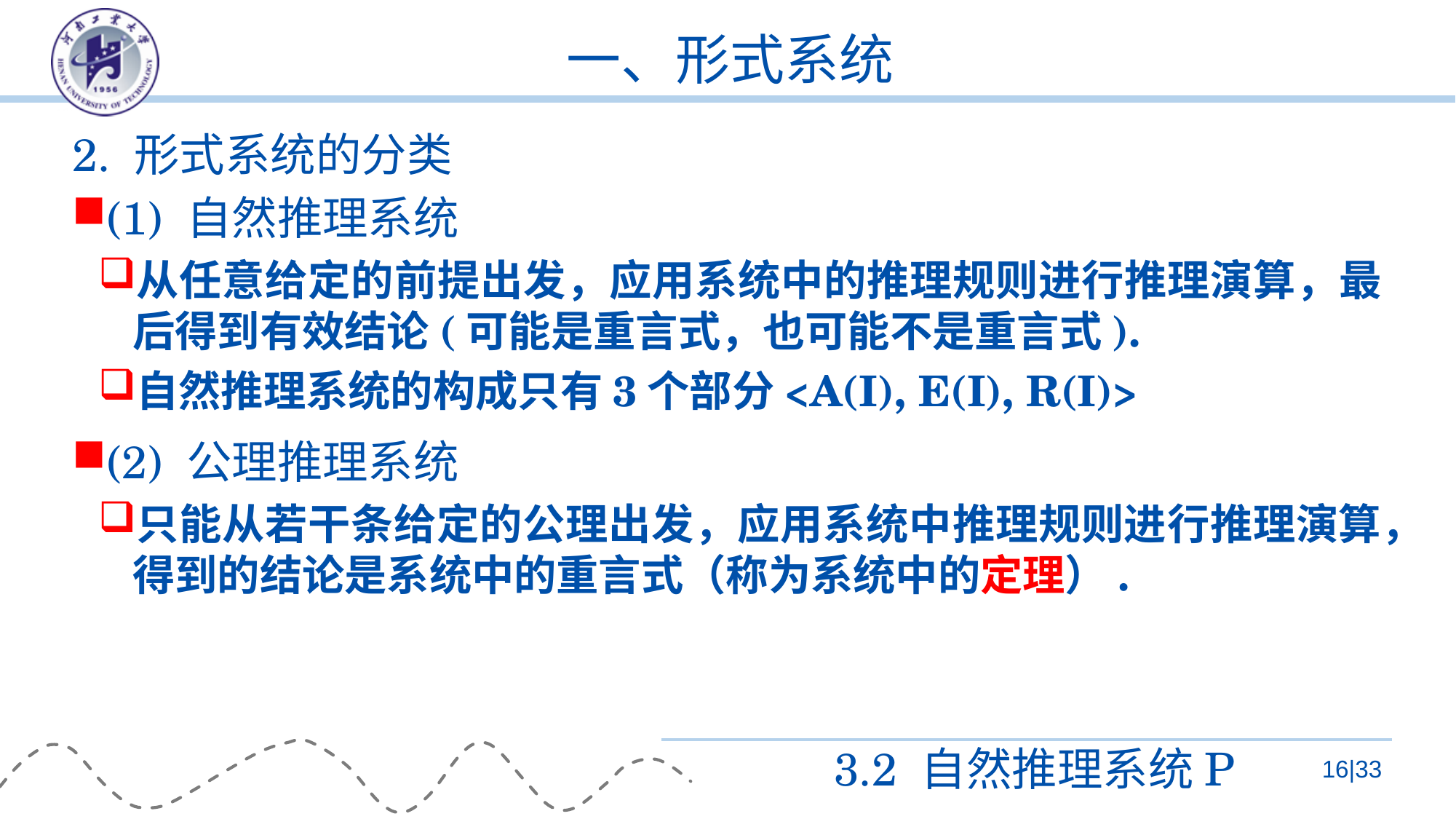

# 一、形式系统
2. 形式系统的分类
(1) 自然推理系统
从任意给定的前提出发，应用系统中的推理规则进行推理演算，最后得到有效结论(可能是重言式，也可能不是重言式).
自然推理系统的构成只有3个部分<A(I), E(I), R(I)>
(2) 公理推理系统
只能从若干条给定的公理出发，应用系统中推理规则进行推理演算，得到的结论是系统中的重言式（称为系统中的定理）.
3.2 自然推理系统P
16|33